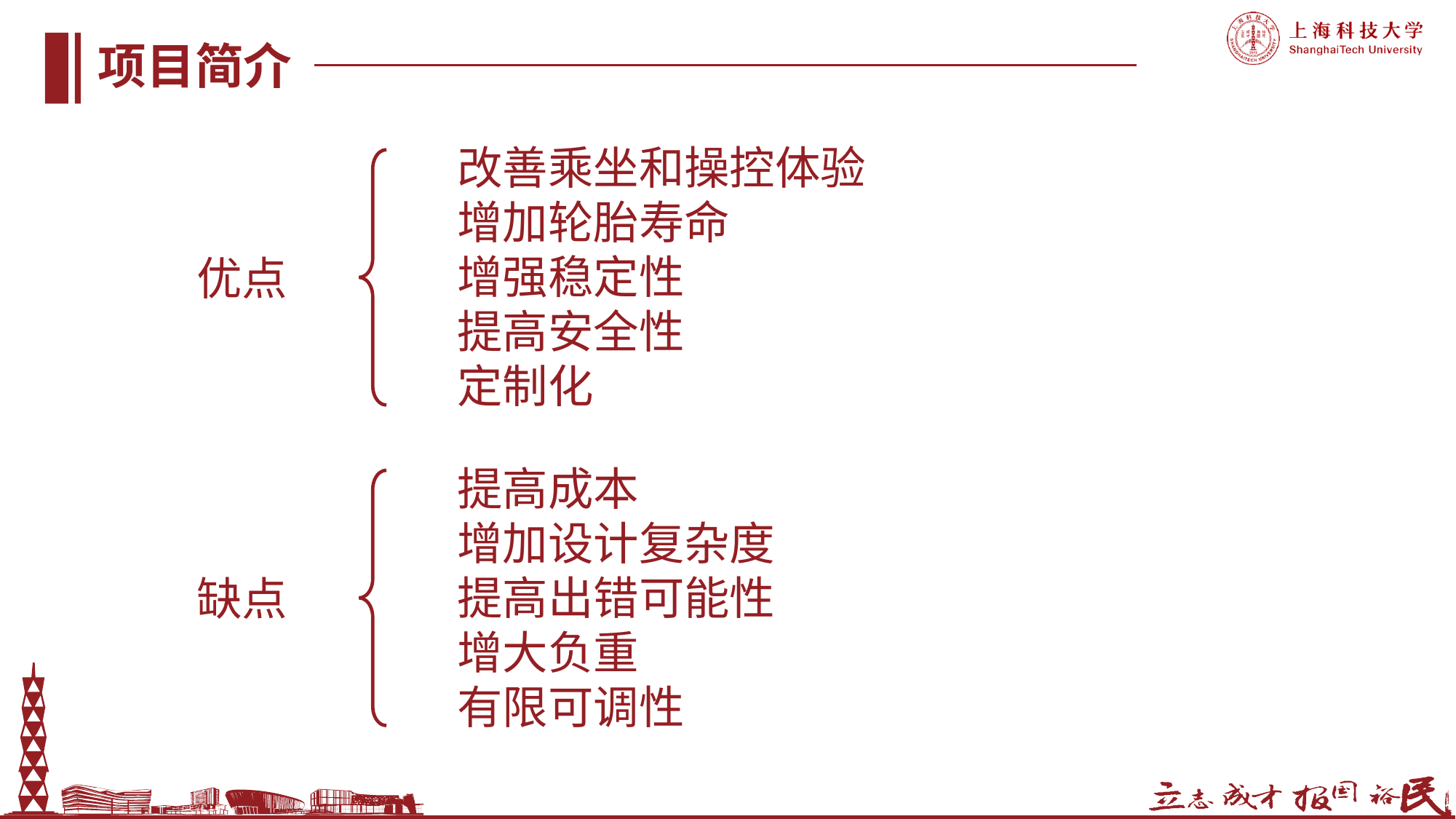

项目简介

改善乘坐和操控体验
增加轮胎寿命
增强稳定性
提高安全性
定制化

优点
提高成本
增加设计复杂度
提高出错可能性
增大负重
有限可调性

缺点